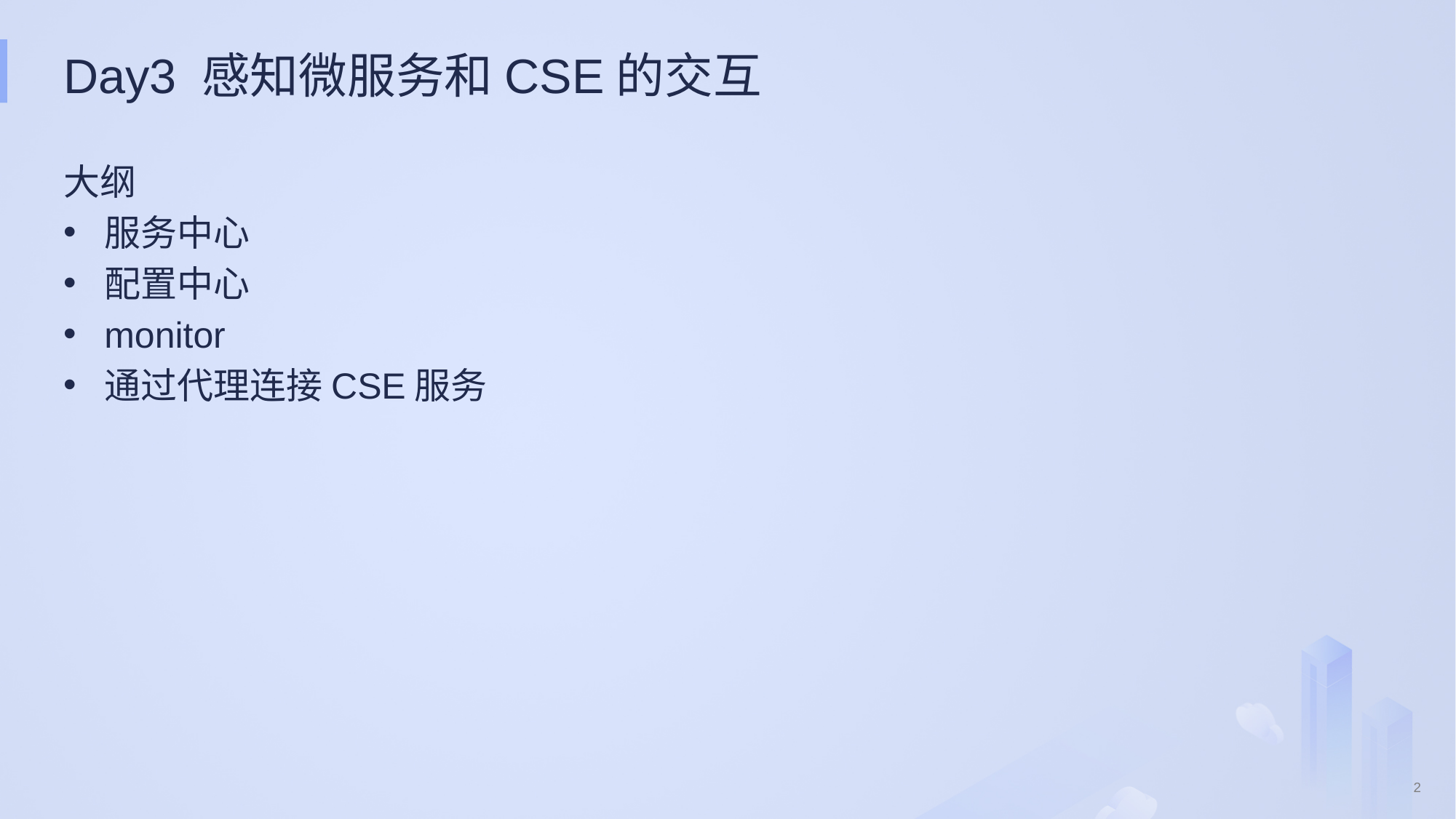

# Day3 感知微服务和CSE的交互
大纲
服务中心
配置中心
monitor
通过代理连接CSE服务